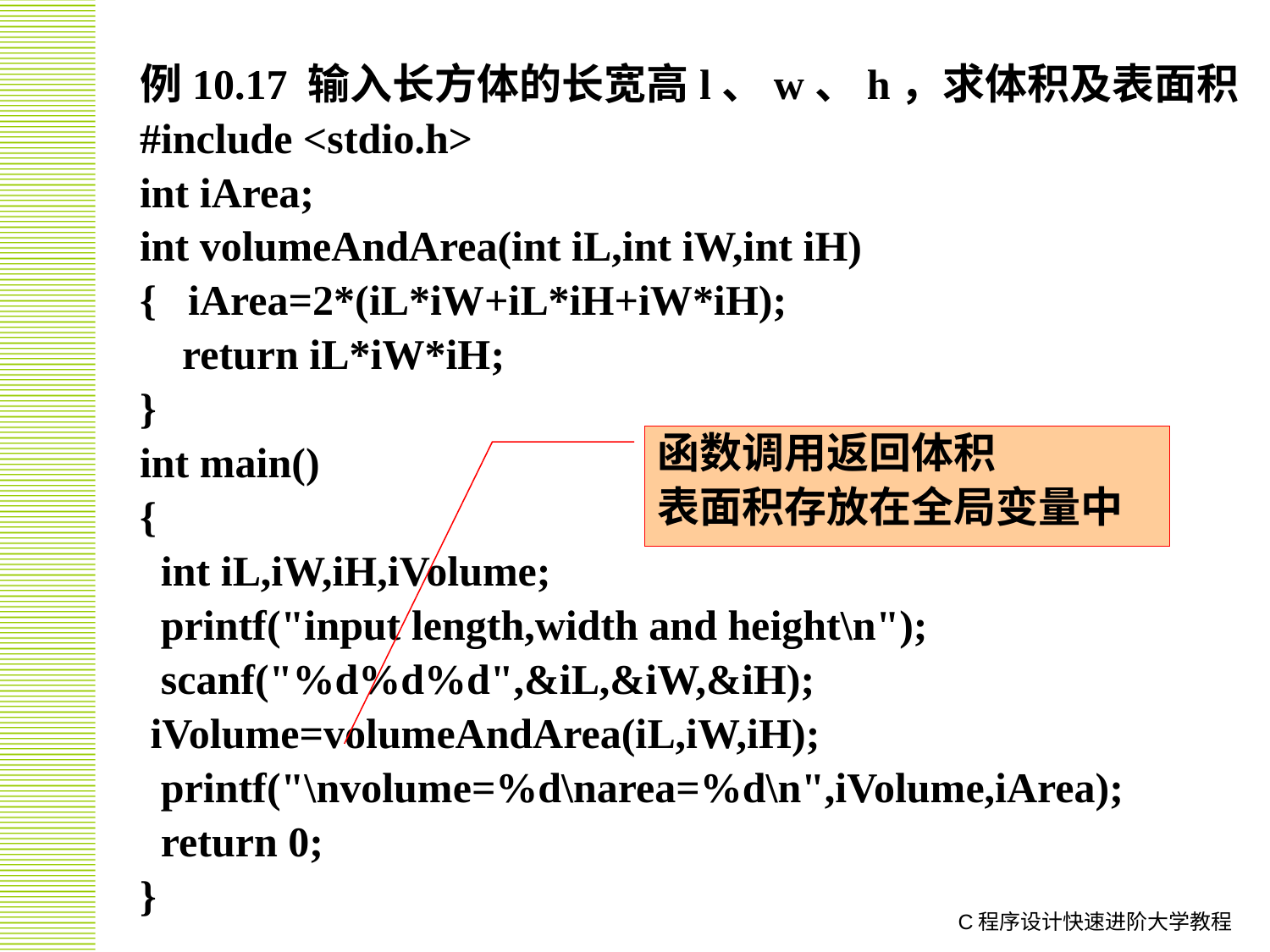

例10.17 输入长方体的长宽高l、w、h，求体积及表面积
#include <stdio.h>
int iArea;
int volumeAndArea(int iL,int iW,int iH)
{   iArea=2*(iL*iW+iL*iH+iW*iH);
    return iL*iW*iH;
}
int main()
{
  int iL,iW,iH,iVolume;
  printf("input length,width and height\n");
  scanf("%d%d%d",&iL,&iW,&iH);
 iVolume=volumeAndArea(iL,iW,iH);
  printf("\nvolume=%d\narea=%d\n",iVolume,iArea);
  return 0;
}
函数调用返回体积
表面积存放在全局变量中
69
C程序设计快速进阶大学教程